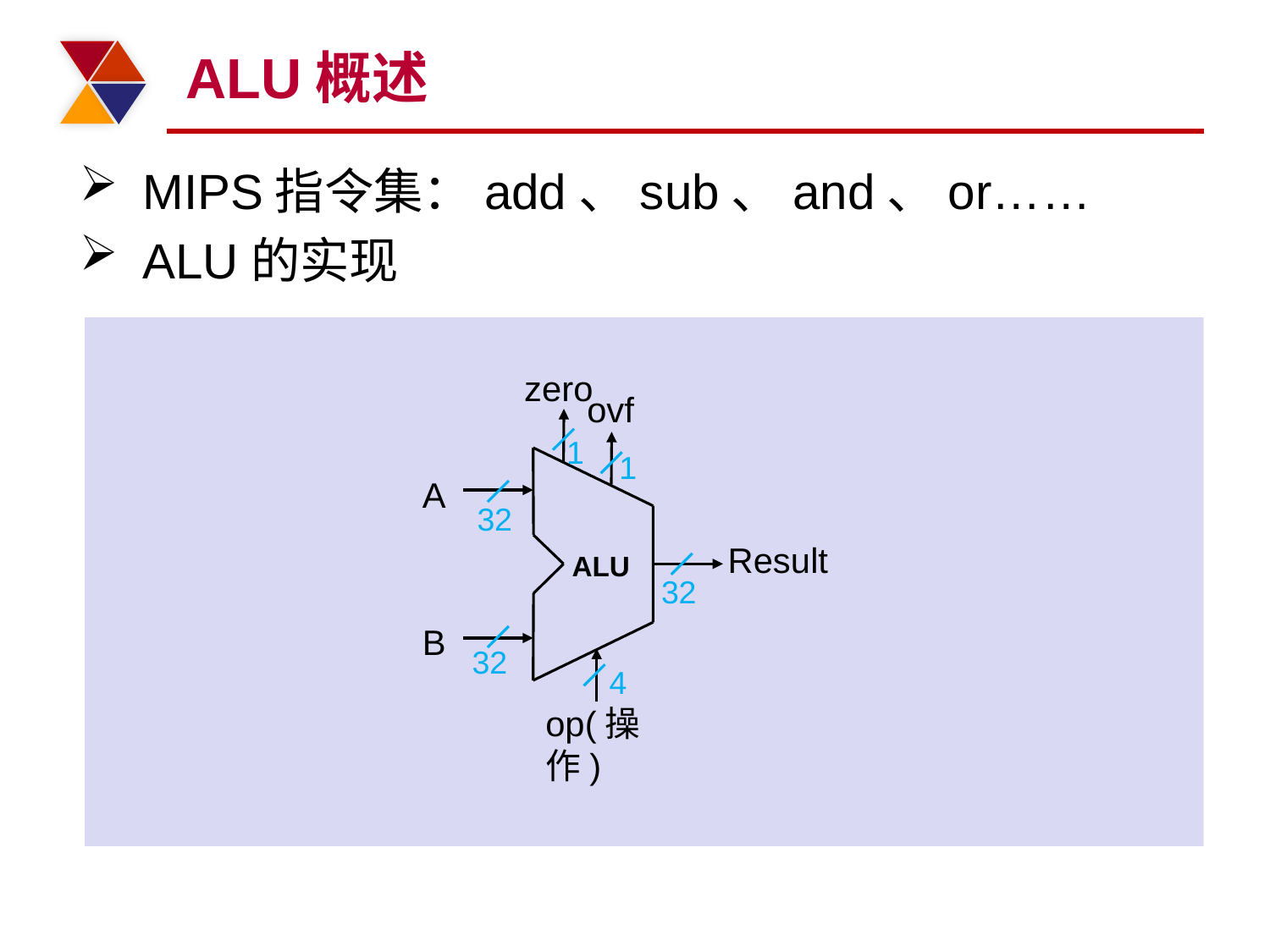

# ALU概述
MIPS指令集：add、sub、and、or……
ALU的实现

zero
ovf
1
1

ALU
A
32
Result
32
B
32
4
op(操作)